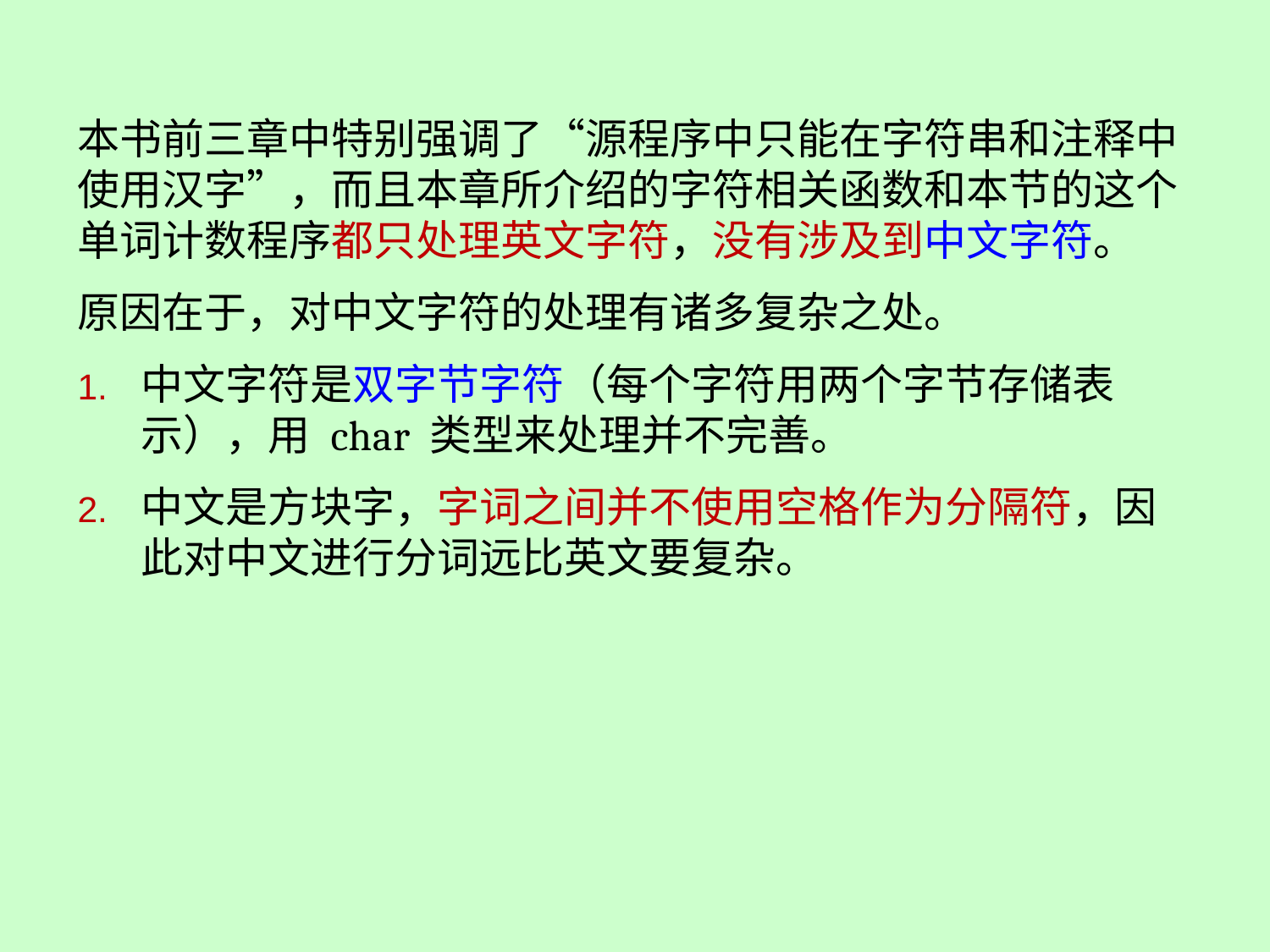

本书前三章中特别强调了“源程序中只能在字符串和注释中使用汉字”，而且本章所介绍的字符相关函数和本节的这个单词计数程序都只处理英文字符，没有涉及到中文字符。
原因在于，对中文字符的处理有诸多复杂之处。
中文字符是双字节字符（每个字符用两个字节存储表示），用 char 类型来处理并不完善。
中文是方块字，字词之间并不使用空格作为分隔符，因此对中文进行分词远比英文要复杂。
120